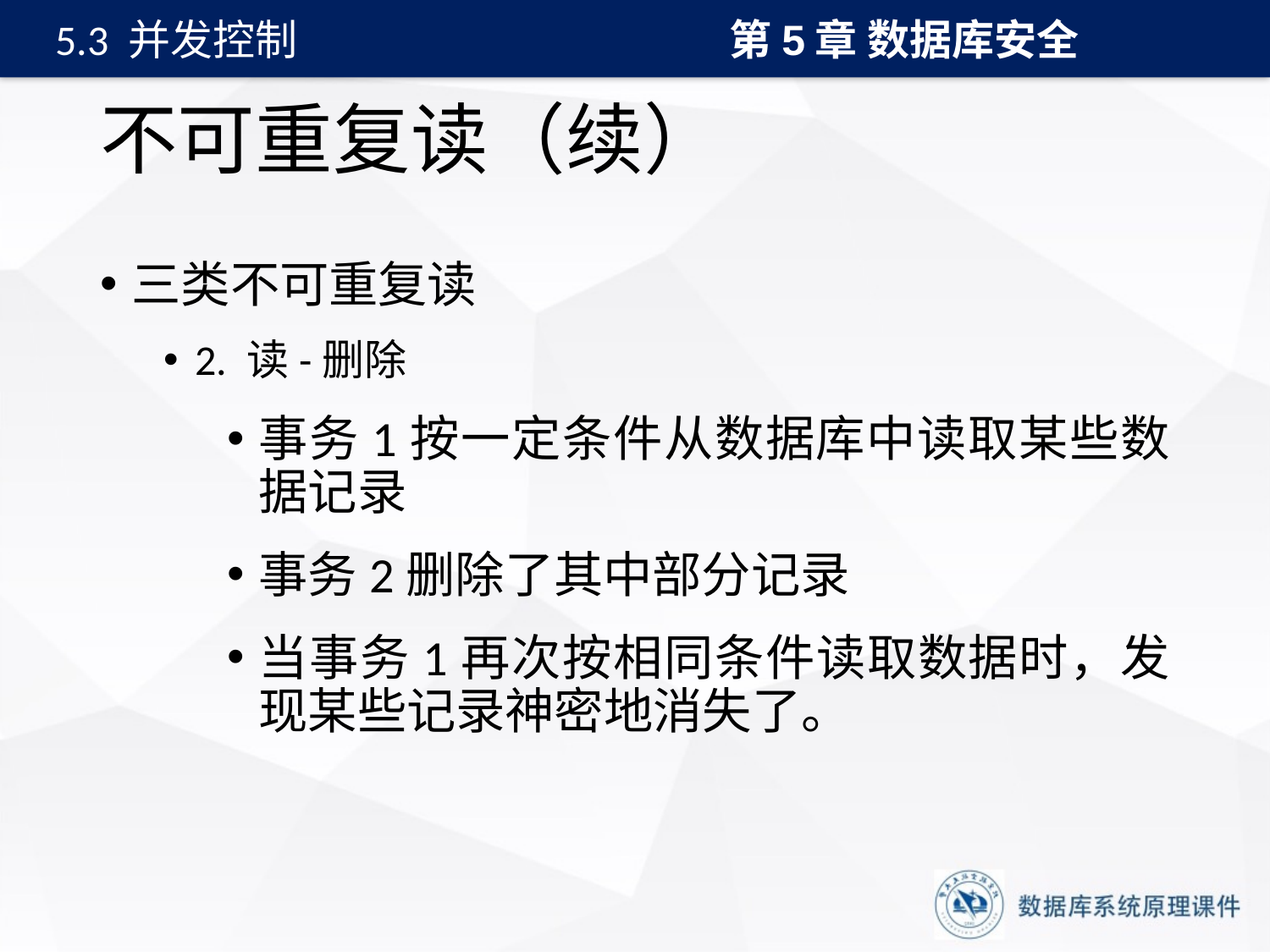

第5章 数据库安全
5.3 并发控制
# 不可重复读（续）
三类不可重复读
2. 读-删除
事务1按一定条件从数据库中读取某些数据记录
事务2删除了其中部分记录
当事务1再次按相同条件读取数据时，发现某些记录神密地消失了。